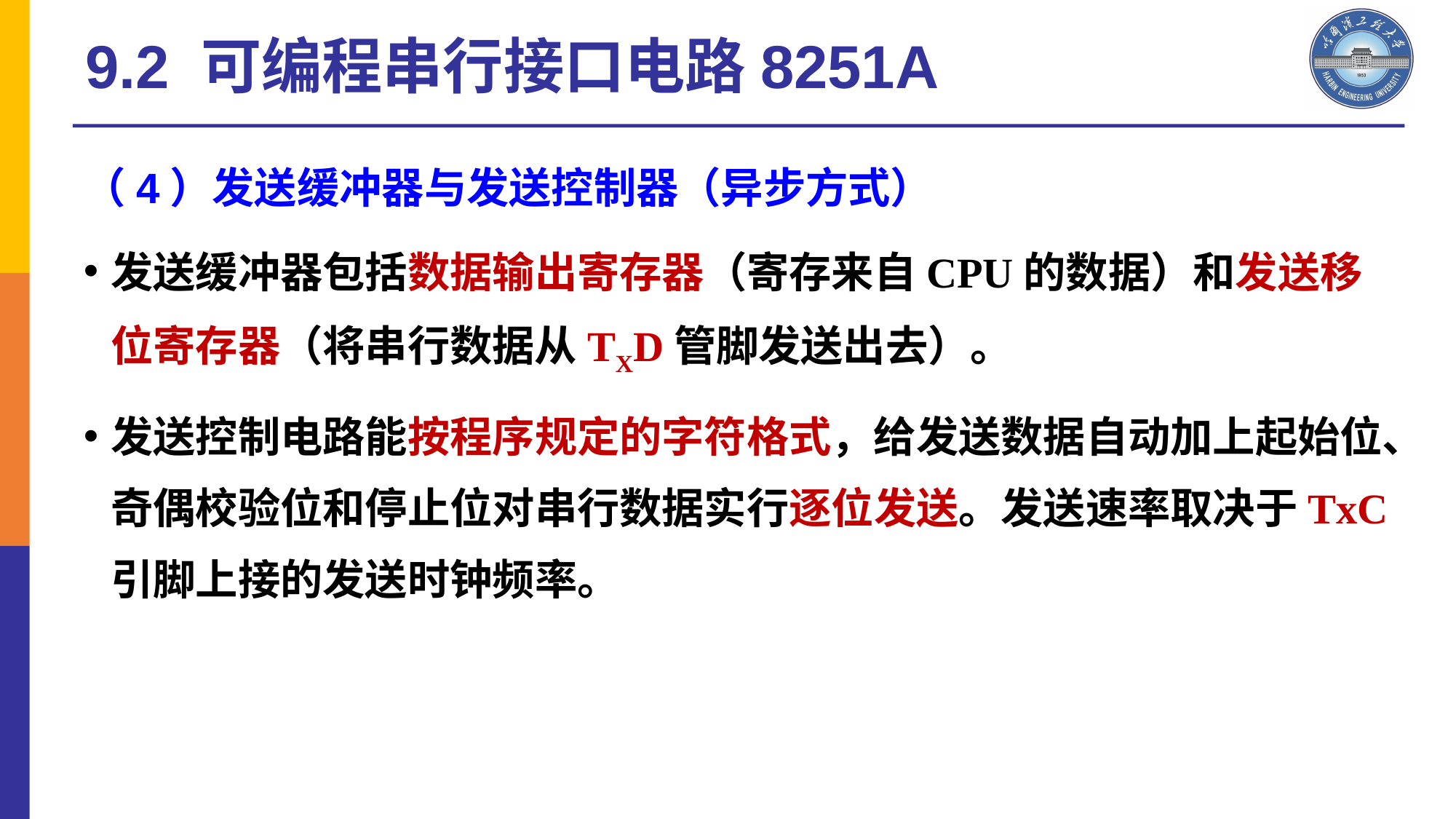

9.2 可编程串行接口电路8251A
（4）发送缓冲器与发送控制器（异步方式）
发送缓冲器包括数据输出寄存器（寄存来自CPU的数据）和发送移位寄存器（将串行数据从TXD管脚发送出去）。
发送控制电路能按程序规定的字符格式，给发送数据自动加上起始位、奇偶校验位和停止位对串行数据实行逐位发送。发送速率取决于TxC引脚上接的发送时钟频率。